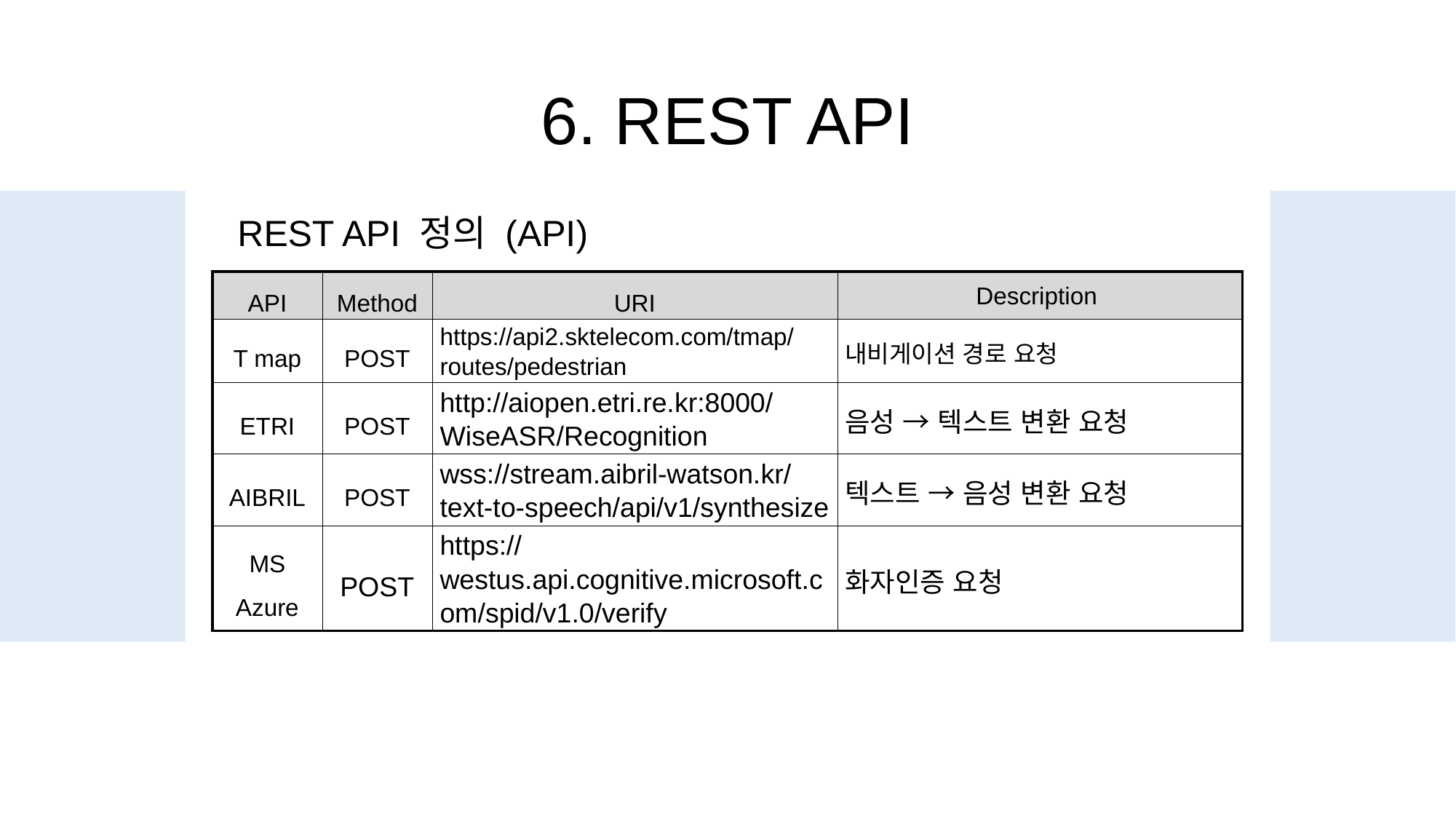

# 6. REST API

REST API 정의 (API)
| API | Method | URI | Description |
| --- | --- | --- | --- |
| T map | POST | https://api2.sktelecom.com/tmap/routes/pedestrian | 내비게이션 경로 요청 |
| ETRI | POST | http://aiopen.etri.re.kr:8000/WiseASR/Recognition | 음성 → 텍스트 변환 요청 |
| AIBRIL | POST | wss://stream.aibril-watson.kr/text-to-speech/api/v1/synthesize | 텍스트 → 음성 변환 요청 |
| MS Azure | POST | https://westus.api.cognitive.microsoft.com/spid/v1.0/verify | 화자인증 요청 |